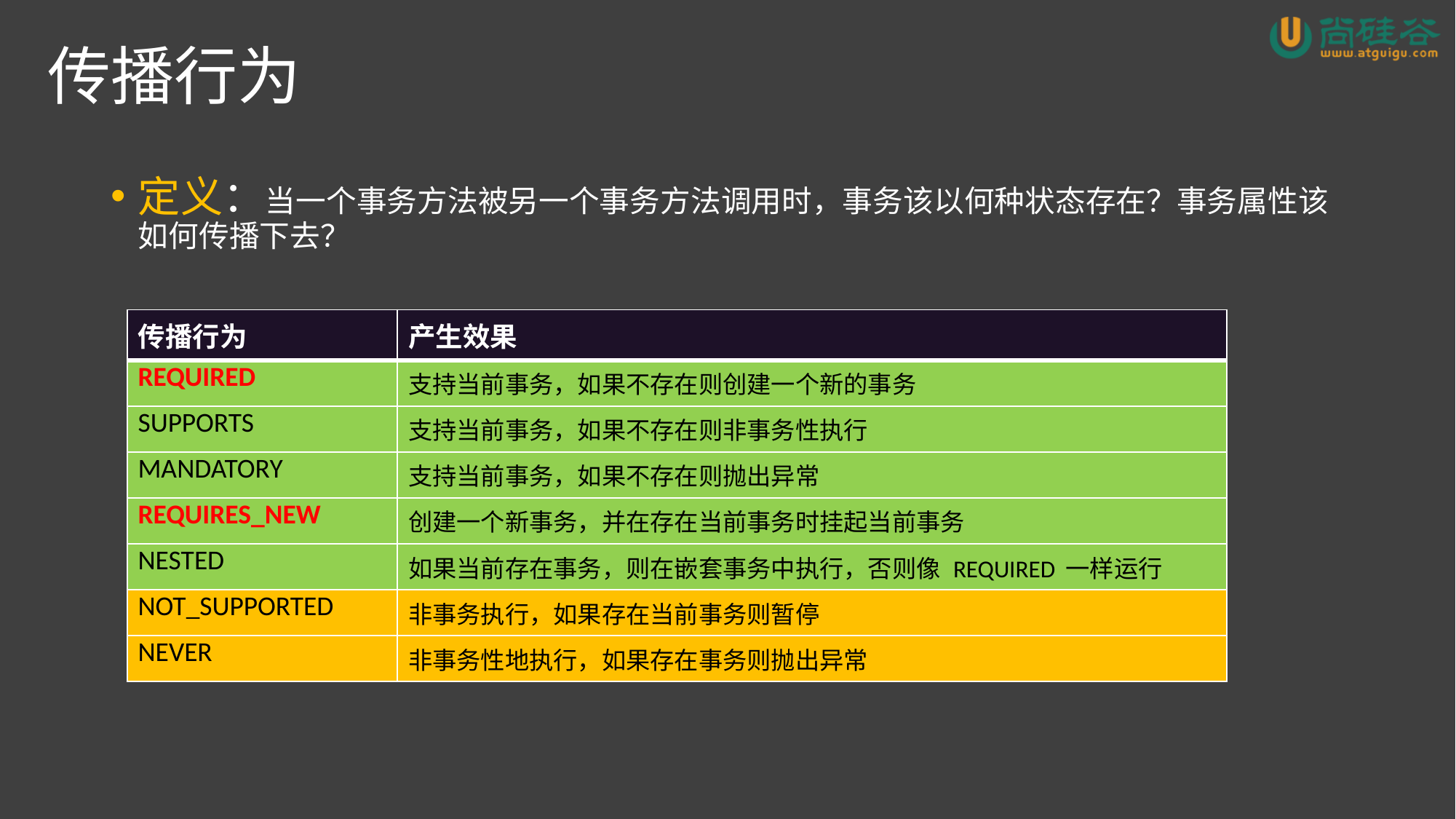

# 传播行为
定义：当一个事务方法被另一个事务方法调用时，事务该以何种状态存在？事务属性该如何传播下去？
| 传播行为 | 产生效果 |
| --- | --- |
| REQUIRED | 支持当前事务，如果不存在则创建一个新的事务 |
| SUPPORTS | 支持当前事务，如果不存在则非事务性执行 |
| MANDATORY | 支持当前事务，如果不存在则抛出异常 |
| REQUIRES\_NEW | 创建一个新事务，并在存在当前事务时挂起当前事务 |
| NESTED | 如果当前存在事务，则在嵌套事务中执行，否则像 REQUIRED 一样运行 |
| NOT\_SUPPORTED | 非事务执行，如果存在当前事务则暂停 |
| NEVER | 非事务性地执行，如果存在事务则抛出异常 |